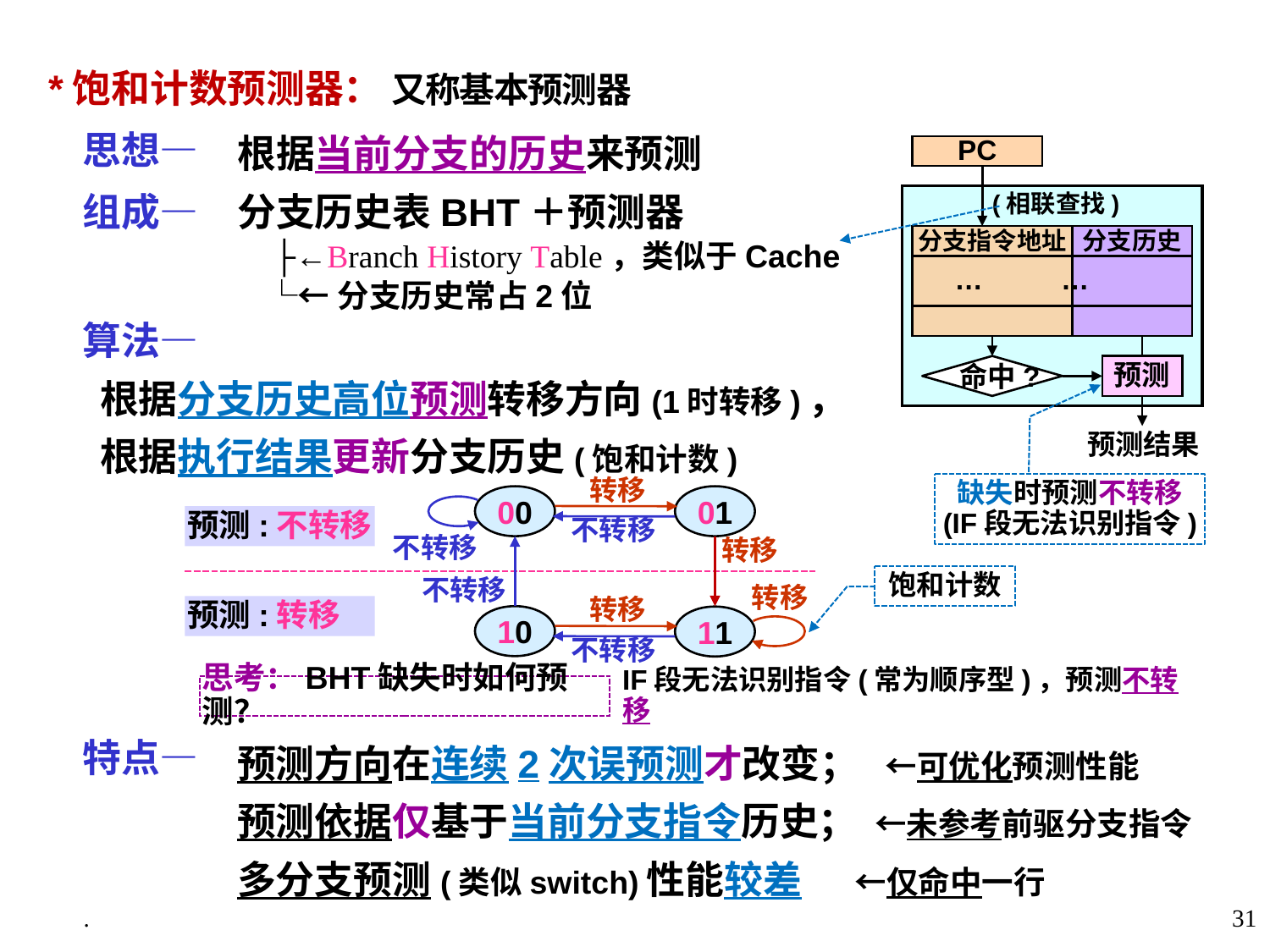

*饱和计数预测器： 又称基本预测器
    思想—
    组成—

    算法—
      根据分支历史高位预测转移方向(1时转移)，
      根据执行结果更新分支历史(饱和计数)

    特点—
根据当前分支的历史来预测
分支历史表BHT＋预测器
    ├←Branch History Table，类似于Cache
    └←分支历史常占2位
PC

(相联查找)
分支指令地址
分支历史
…          …
命中?
预测
预测结果

缺失时预测不转移
(IF段无法识别指令)
转移
01
00

预测:不转移
不转移
不转移
转移
不转移
转移
转移
预测:转移
10
11

不转移
饱和计数
思考：BHT缺失时如何预测？
IF段无法识别指令(常为顺序型)，预测不转移
预测方向在连续2次误预测才改变；   ←可优化预测性能
预测依据仅基于当前分支指令历史；  ←未参考前驱分支指令
多分支预测(类似switch)性能较差      ←仅命中一行
.
31